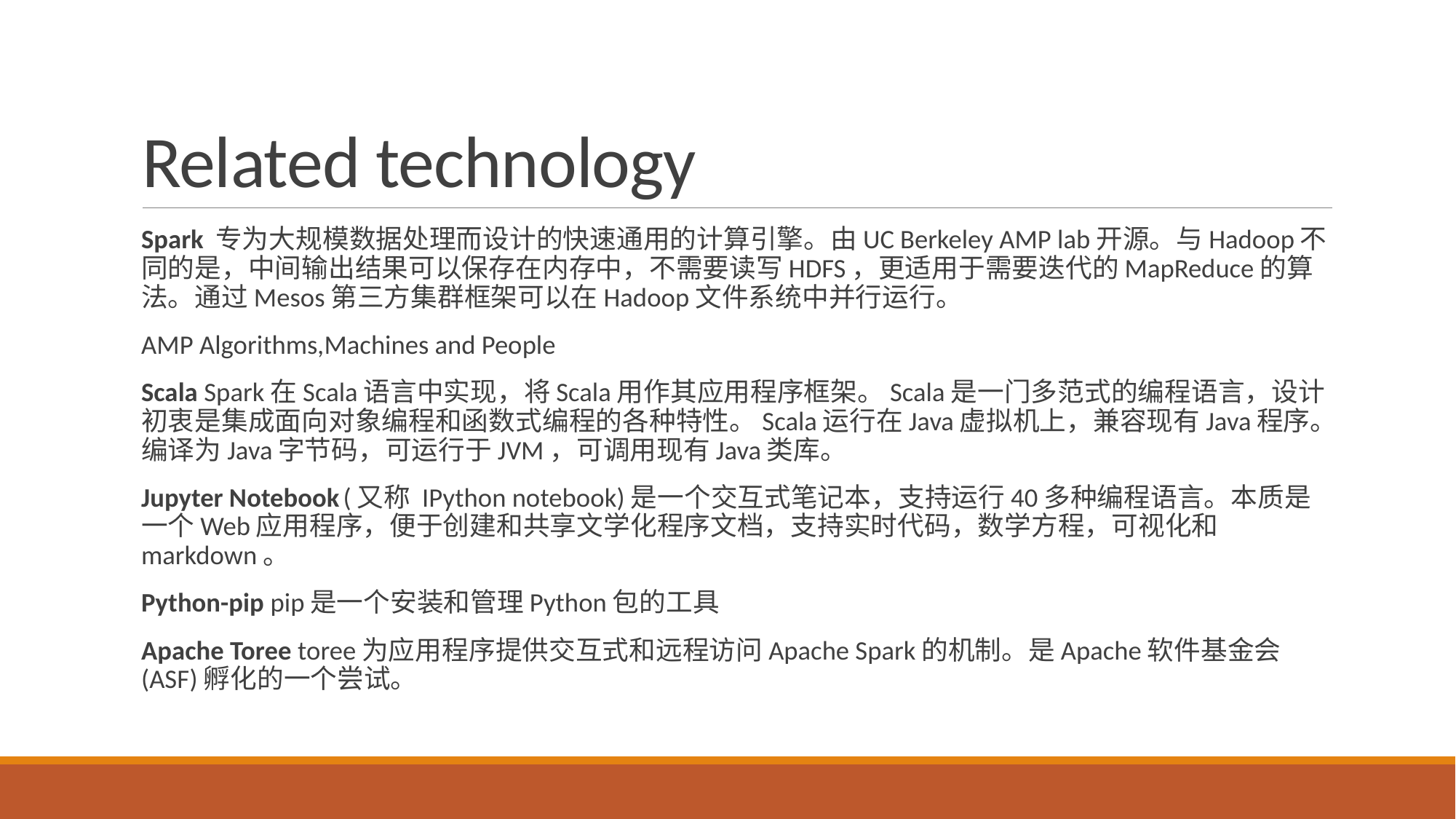

# Related technology
Spark 专为大规模数据处理而设计的快速通用的计算引擎。由UC Berkeley AMP lab开源。与Hadoop不同的是，中间输出结果可以保存在内存中，不需要读写HDFS，更适用于需要迭代的MapReduce的算法。通过Mesos第三方集群框架可以在Hadoop文件系统中并行运行。
AMP Algorithms,Machines and People
Scala Spark在Scala语言中实现，将Scala用作其应用程序框架。Scala是一门多范式的编程语言，设计初衷是集成面向对象编程和函数式编程的各种特性。Scala运行在Java虚拟机上，兼容现有Java程序。编译为Java字节码，可运行于JVM，可调用现有Java类库。
Jupyter Notebook (又称 IPython notebook)是一个交互式笔记本，支持运行40多种编程语言。本质是一个Web应用程序，便于创建和共享文学化程序文档，支持实时代码，数学方程，可视化和markdown。
Python-pip pip是一个安装和管理Python包的工具
Apache Toree toree为应用程序提供交互式和远程访问Apache Spark的机制。是Apache软件基金会(ASF)孵化的一个尝试。